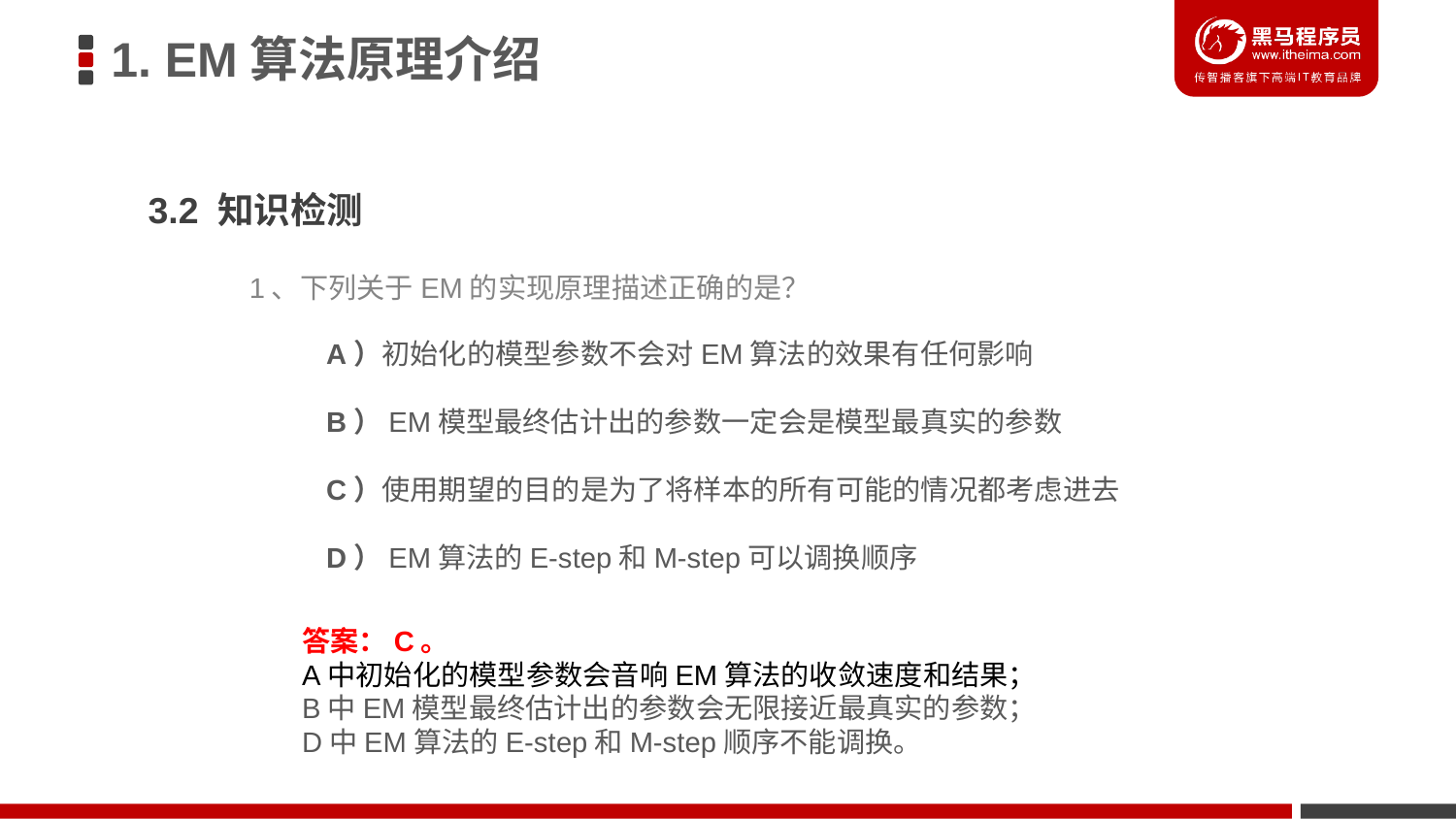

1. EM算法原理介绍
3.2 知识检测
1、下列关于EM的实现原理描述正确的是？
A）初始化的模型参数不会对EM算法的效果有任何影响

B）EM模型最终估计出的参数一定会是模型最真实的参数

C）使用期望的目的是为了将样本的所有可能的情况都考虑进去

D）EM算法的E-step和M-step可以调换顺序
答案：C。
A中初始化的模型参数会音响EM算法的收敛速度和结果；
B中EM模型最终估计出的参数会无限接近最真实的参数；
D中EM算法的E-step和M-step顺序不能调换。